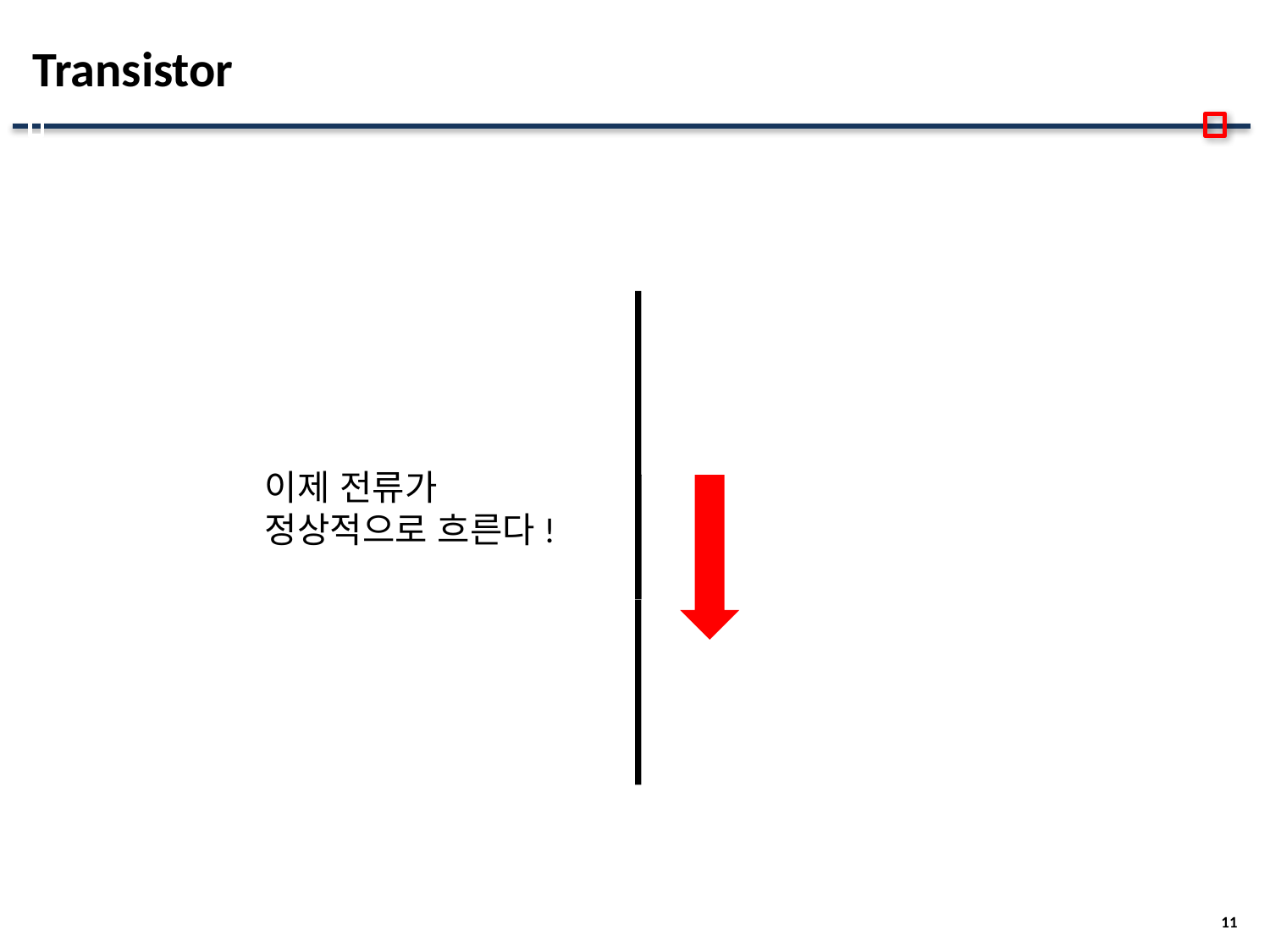

# Transistor

이제 전류가
정상적으로 흐른다!

11